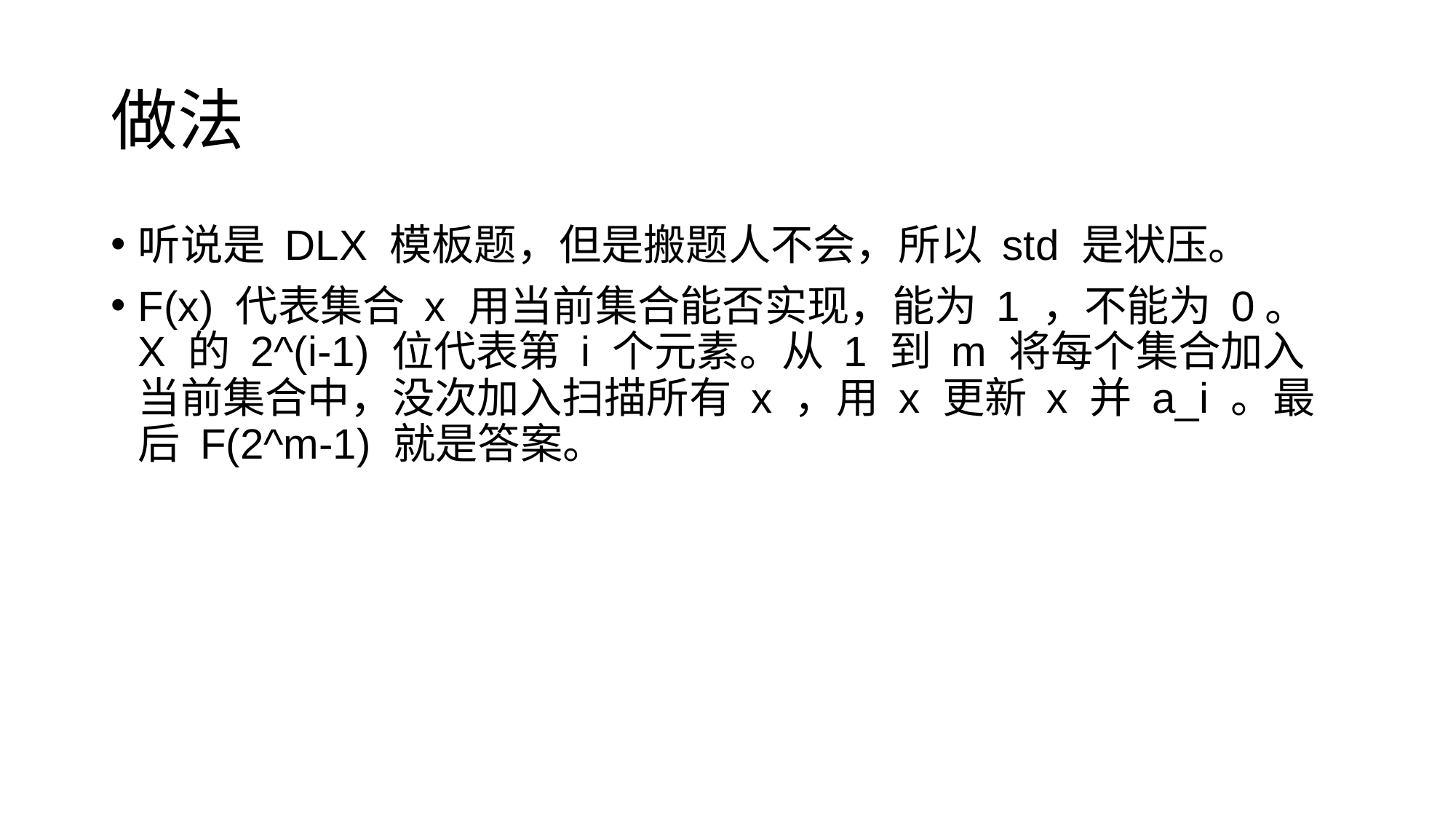

# 做法
听说是 DLX 模板题，但是搬题人不会，所以 std 是状压。
F(x) 代表集合 x 用当前集合能否实现，能为 1 ，不能为 0。X 的 2^(i-1) 位代表第 i 个元素。从 1 到 m 将每个集合加入当前集合中，没次加入扫描所有 x ，用 x 更新 x 并 a_i 。最后 F(2^m-1) 就是答案。